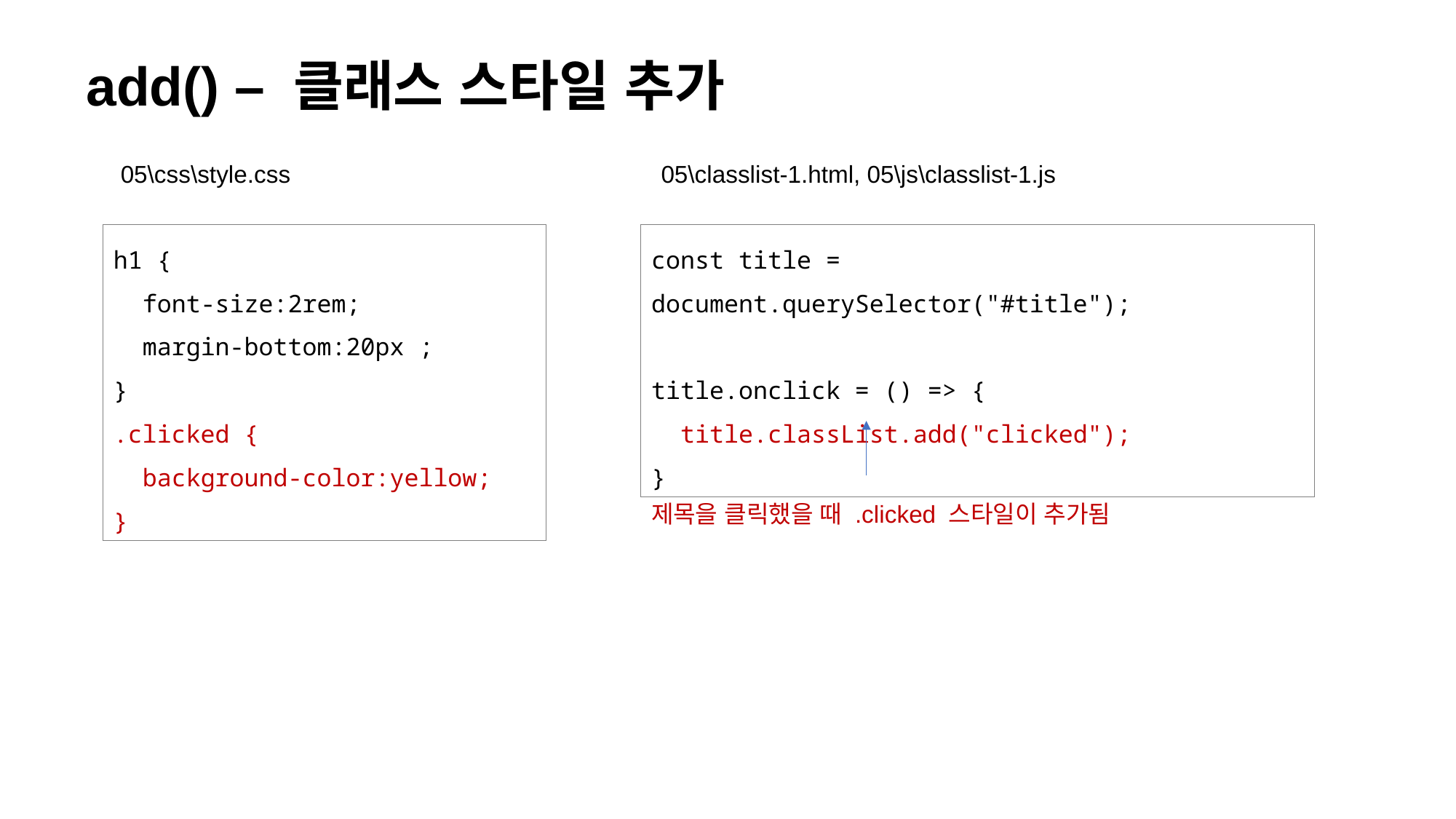

# add() – 클래스 스타일 추가
05\css\style.css
05\classlist-1.html, 05\js\classlist-1.js
h1 {
  font-size:2rem;
  margin-bottom:20px ;
}
.clicked {
  background-color:yellow;
}
const title = document.querySelector("#title");
title.onclick = () => {
  title.classList.add("clicked");
}
제목을 클릭했을 때 .clicked 스타일이 추가됨